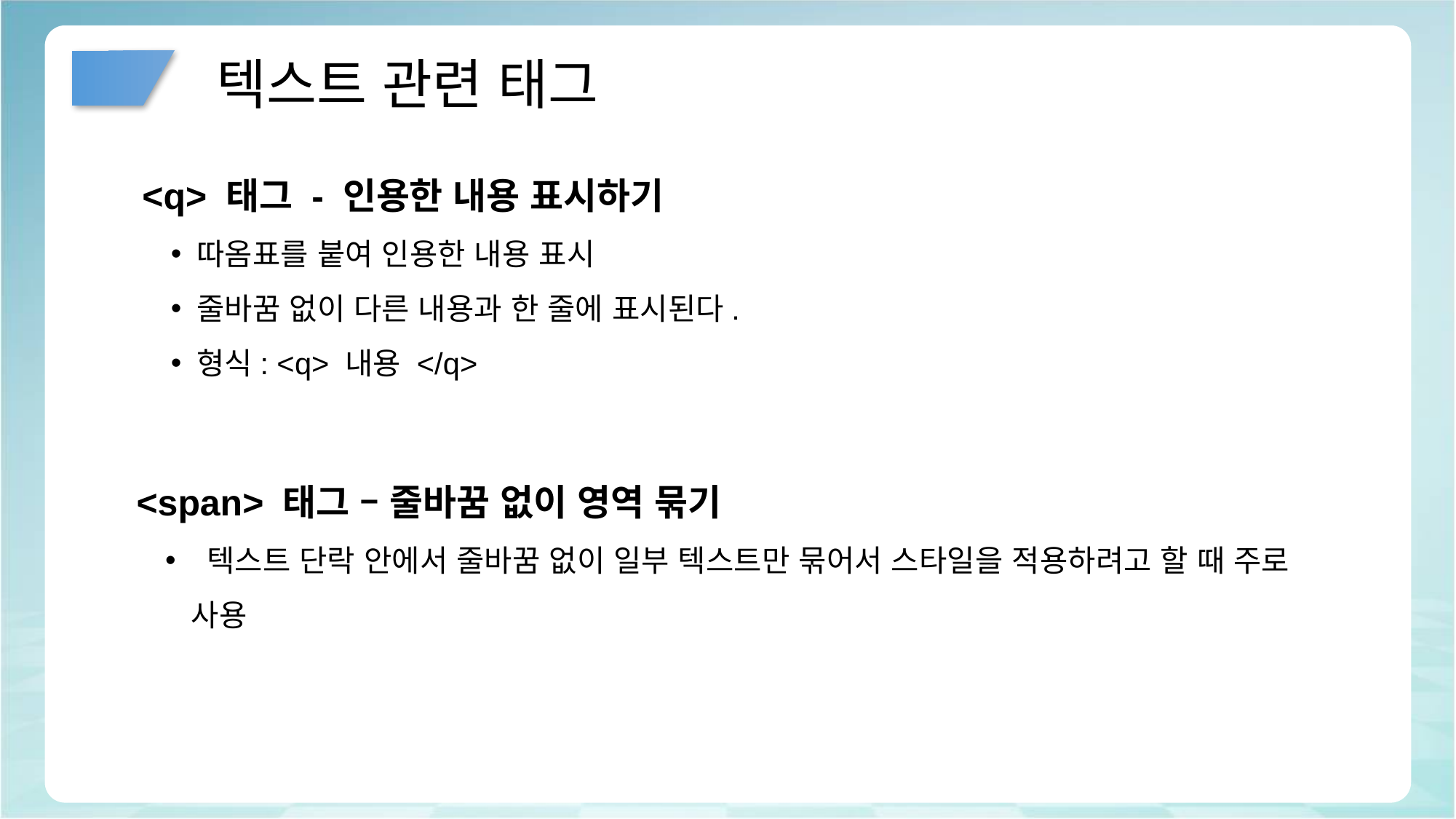

# 텍스트 관련 태그
<q> 태그 - 인용한 내용 표시하기
따옴표를 붙여 인용한 내용 표시
줄바꿈 없이 다른 내용과 한 줄에 표시된다.
형식: <q> 내용 </q>
<span> 태그 – 줄바꿈 없이 영역 묶기
 텍스트 단락 안에서 줄바꿈 없이 일부 텍스트만 묶어서 스타일을 적용하려고 할 때 주로 사용